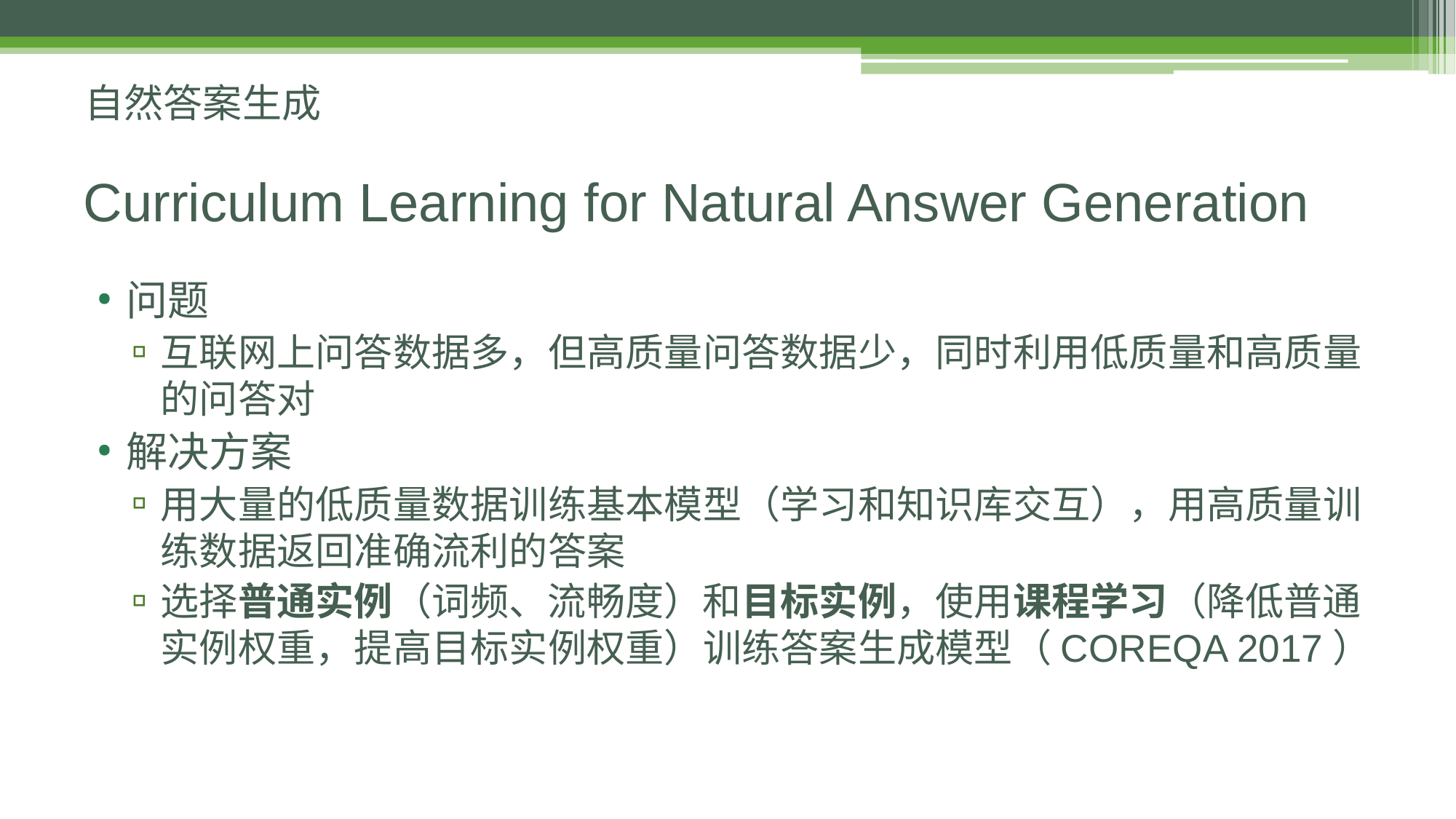

自然答案生成
# Curriculum Learning for Natural Answer Generation
问题
互联网上问答数据多，但高质量问答数据少，同时利用低质量和高质量的问答对
解决方案
用大量的低质量数据训练基本模型（学习和知识库交互），用高质量训练数据返回准确流利的答案
选择普通实例（词频、流畅度）和目标实例，使用课程学习（降低普通实例权重，提高目标实例权重）训练答案生成模型（COREQA 2017）